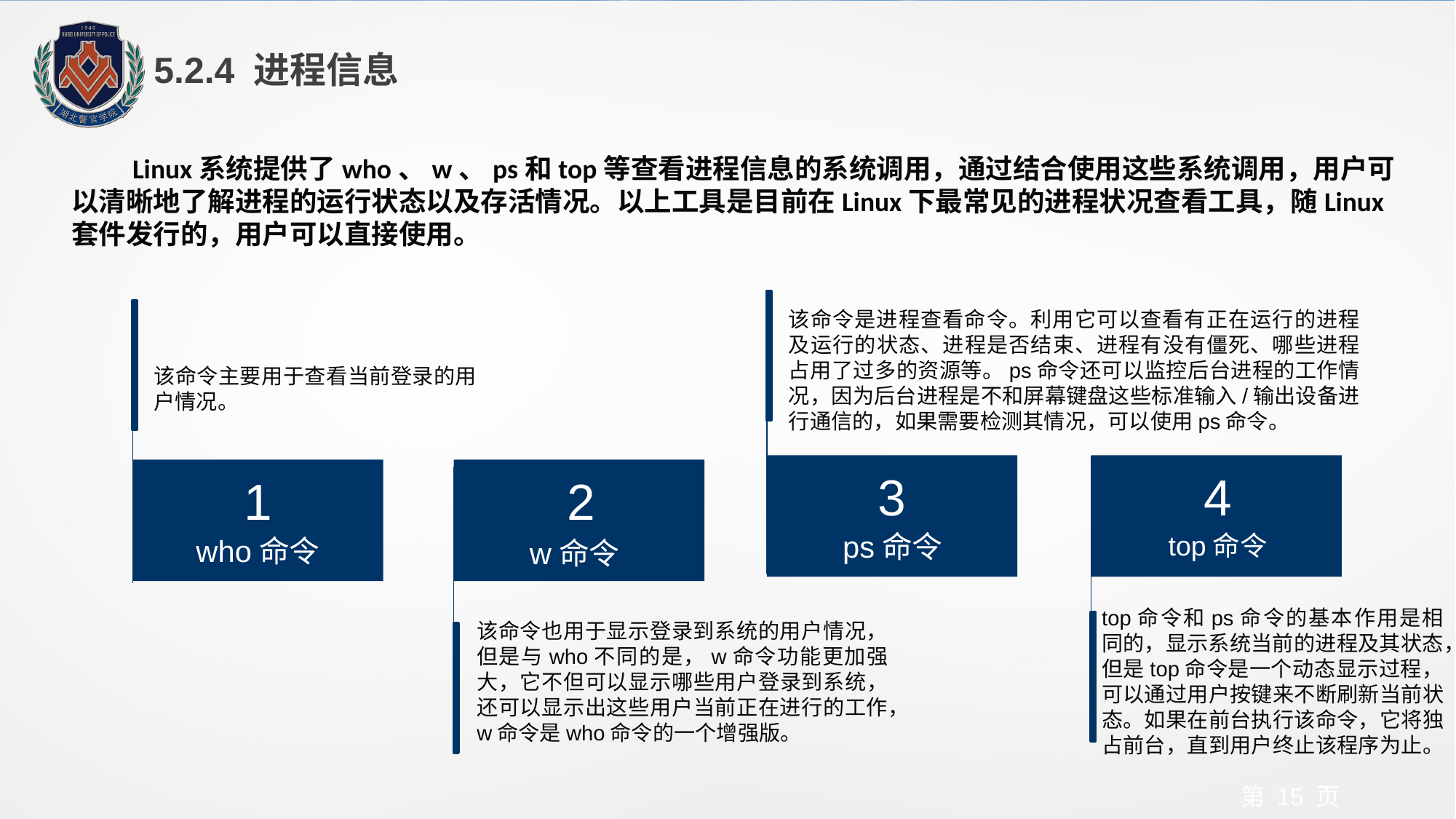

5.2.4 进程信息
　　Linux系统提供了who、w、ps和top等查看进程信息的系统调用，通过结合使用这些系统调用，用户可以清晰地了解进程的运行状态以及存活情况。以上工具是目前在Linux下最常见的进程状况查看工具，随Linux套件发行的，用户可以直接使用。

该命令是进程查看命令。利用它可以查看有正在运行的进程及运行的状态、进程是否结束、进程有没有僵死、哪些进程占用了过多的资源等。ps命令还可以监控后台进程的工作情况，因为后台进程是不和屏幕键盘这些标准输入/输出设备进行通信的，如果需要检测其情况，可以使用ps命令。
该命令主要用于查看当前登录的用户情况。

3
ps命令

4
top命令

1
who命令

2
w命令

top命令和ps命令的基本作用是相同的，显示系统当前的进程及其状态，但是top命令是一个动态显示过程，可以通过用户按键来不断刷新当前状态。如果在前台执行该命令，它将独占前台，直到用户终止该程序为止。
该命令也用于显示登录到系统的用户情况，但是与who不同的是，w命令功能更加强大，它不但可以显示哪些用户登录到系统，还可以显示出这些用户当前正在进行的工作，w命令是who命令的一个增强版。